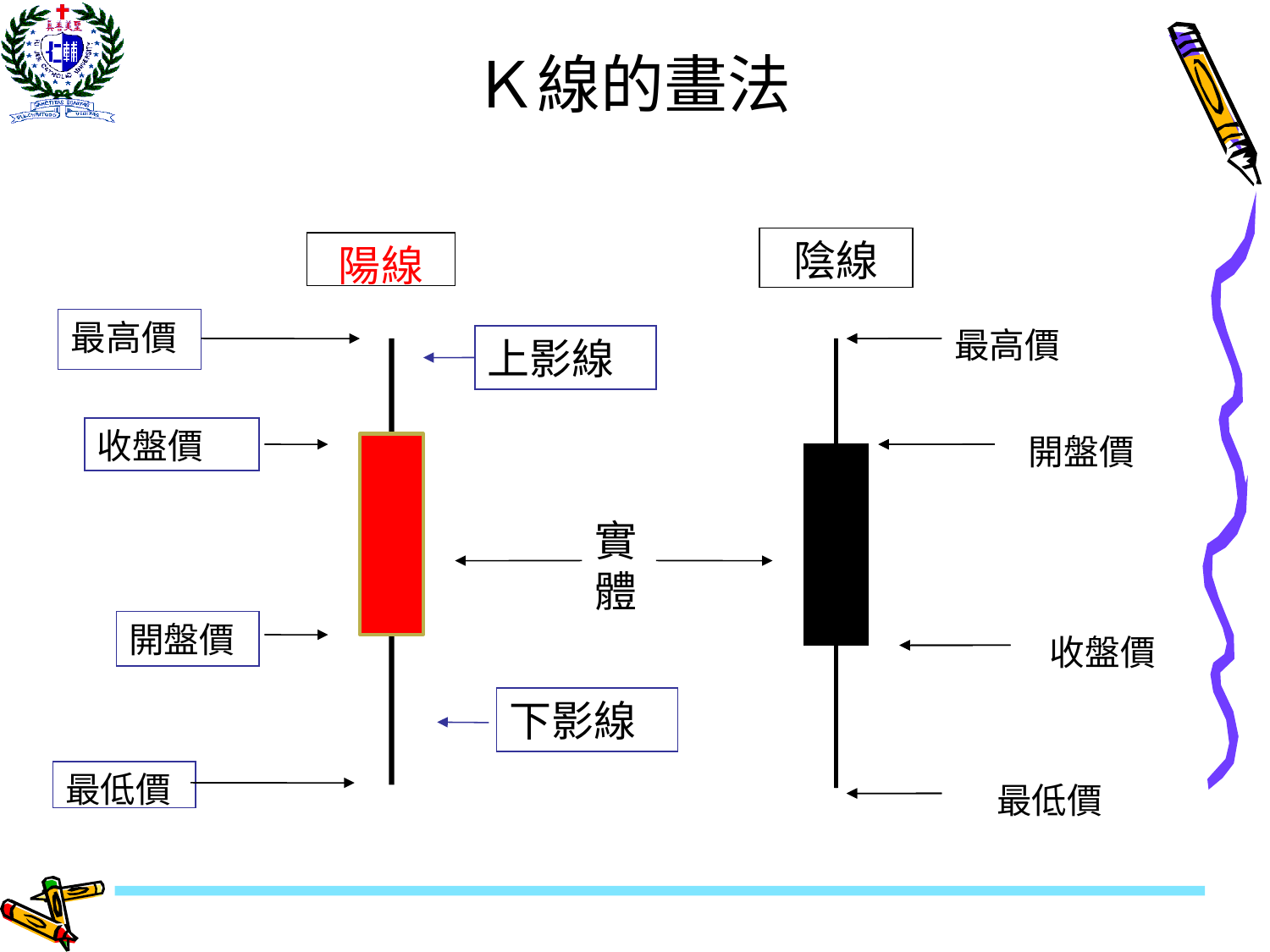

# Ｋ線的畫法

陰線

陽線

最高價
最高價

最高價

上影線

收盤價
開盤價

實
體

開盤價

收盤價

收盤價

下影線
最低價

最低價

最低價